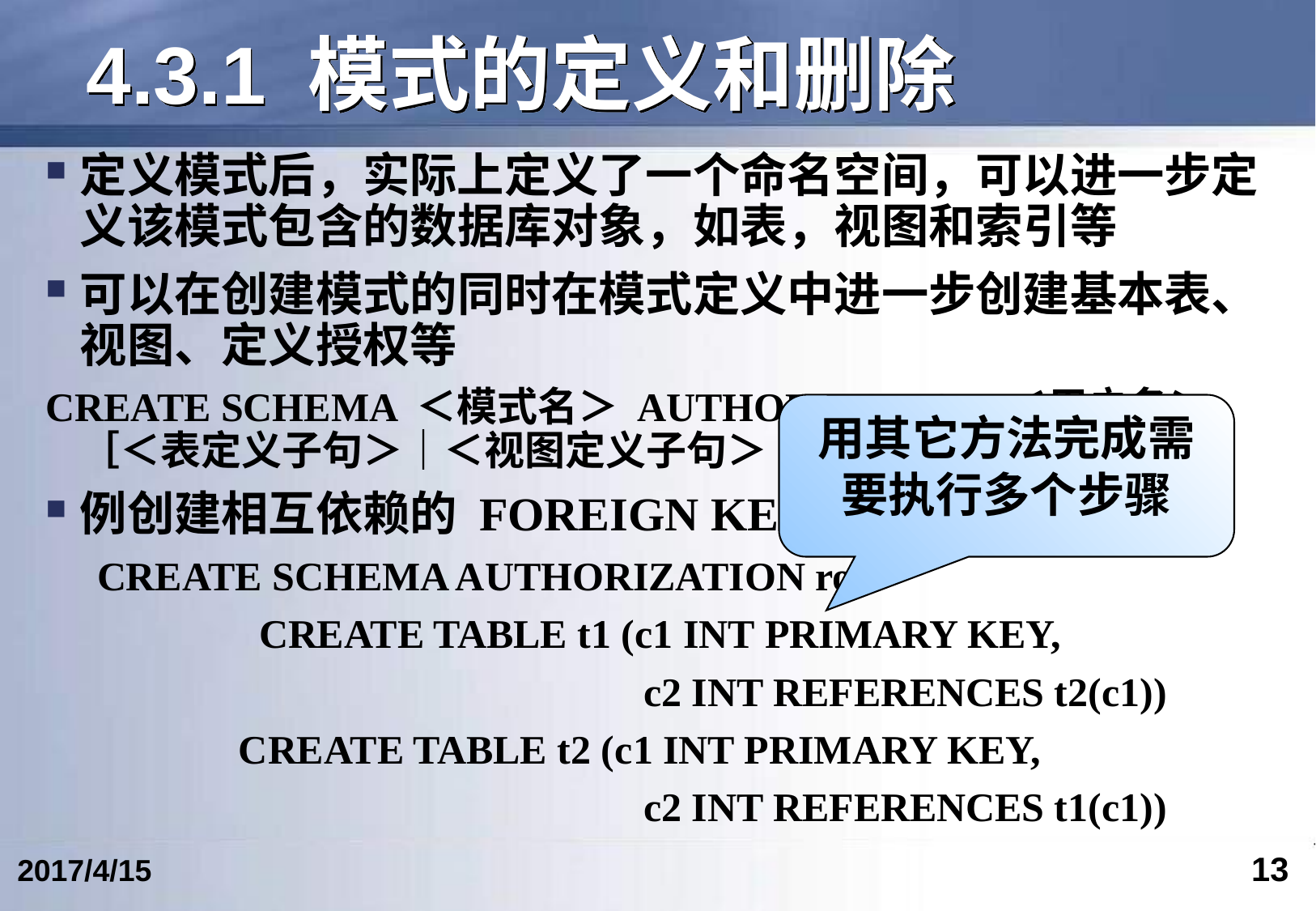

# 4.3.1 模式的定义和删除
定义模式后，实际上定义了一个命名空间，可以进一步定义该模式包含的数据库对象，如表，视图和索引等
可以在创建模式的同时在模式定义中进一步创建基本表、视图、定义授权等
CREATE SCHEMA ＜模式名＞ AUTHORIZATION ＜用户名＞［＜表定义子句＞｜＜视图定义子句＞｜＜授权定义子句＞］
例创建相互依赖的 FOREIGN KEY 约束
CREATE SCHEMA AUTHORIZATION ross
                CREATE TABLE t1 (c1 INT PRIMARY KEY,
                                                      c2 INT REFERENCES t2(c1))
              CREATE TABLE t2 (c1 INT PRIMARY KEY,
                                                      c2 INT REFERENCES t1(c1))
用其它方法完成需要执行多个步骤
13
2017/4/15